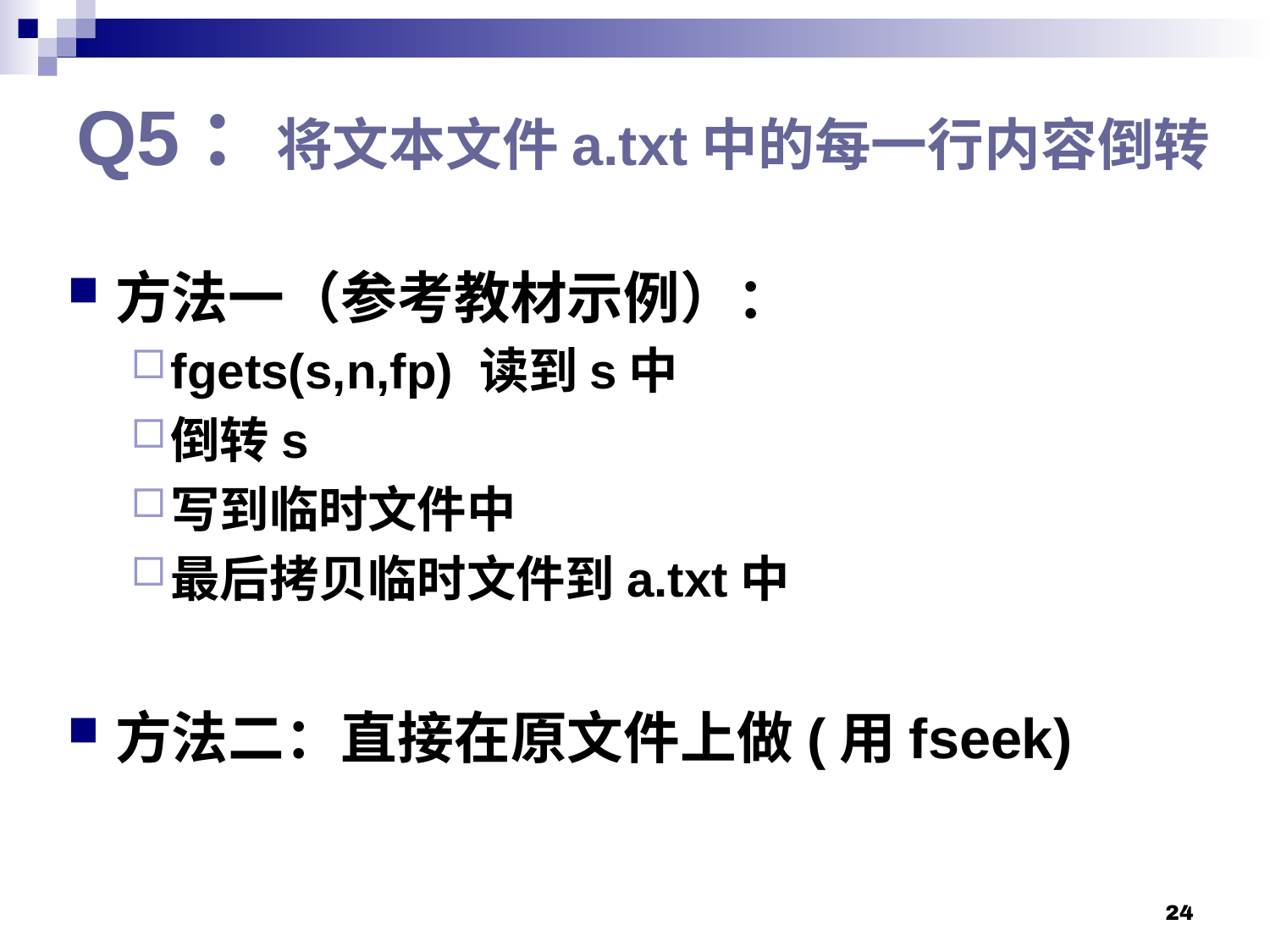

# Q5：将文本文件a.txt中的每一行内容倒转
方法一（参考教材示例）：
fgets(s,n,fp) 读到s中
倒转s
写到临时文件中
最后拷贝临时文件到a.txt中

方法二：直接在原文件上做(用fseek)
24